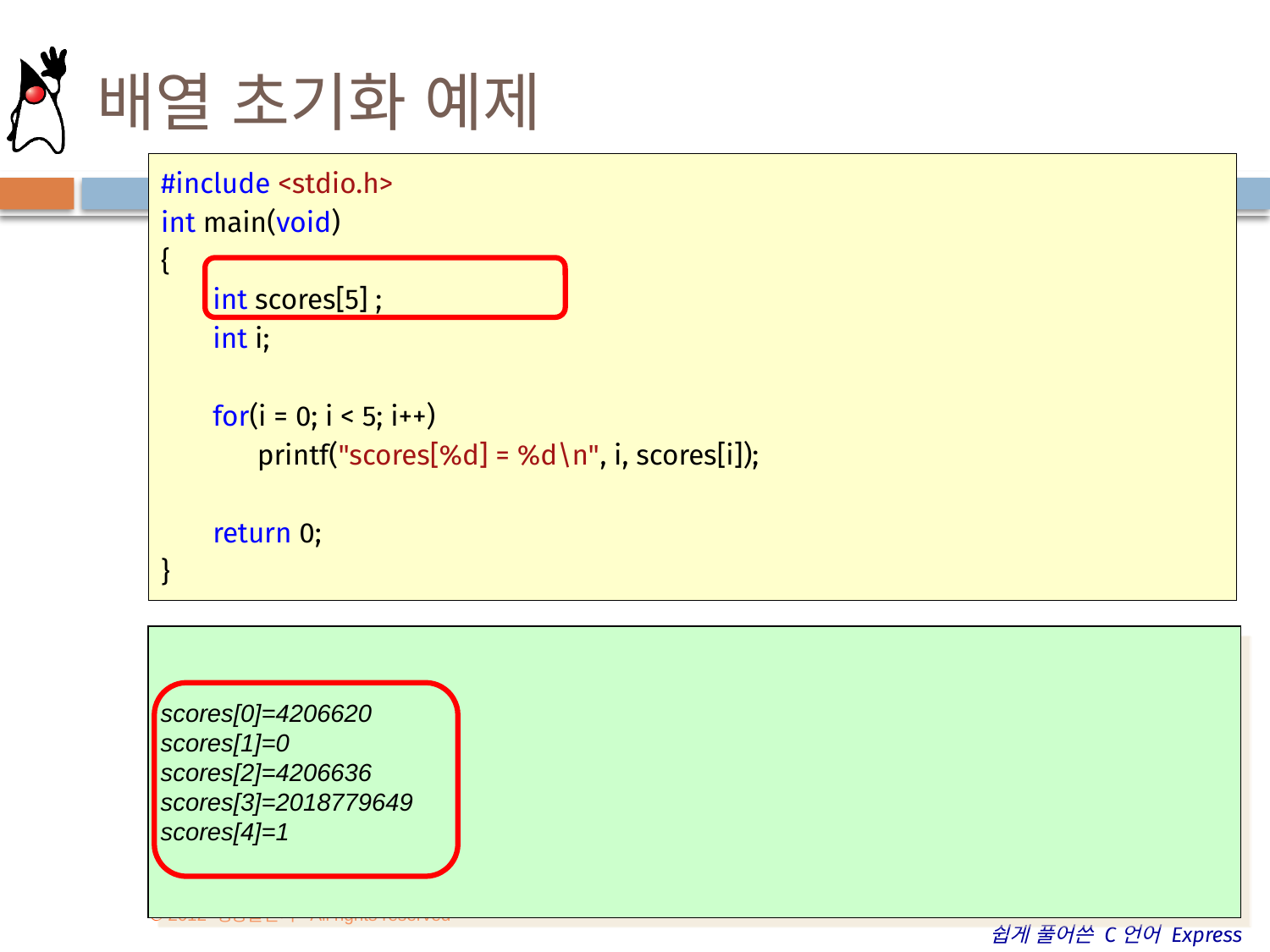

# 배열 초기화 예제
#include <stdio.h>
int main(void)
{
       int scores[5] ;
       int i;

       for(i = 0; i < 5; i++)
             printf("scores[%d] = %d\n", i, scores[i]);

       return 0;
}

scores[0]=4206620
scores[1]=0
scores[2]=4206636
scores[3]=2018779649
scores[4]=1